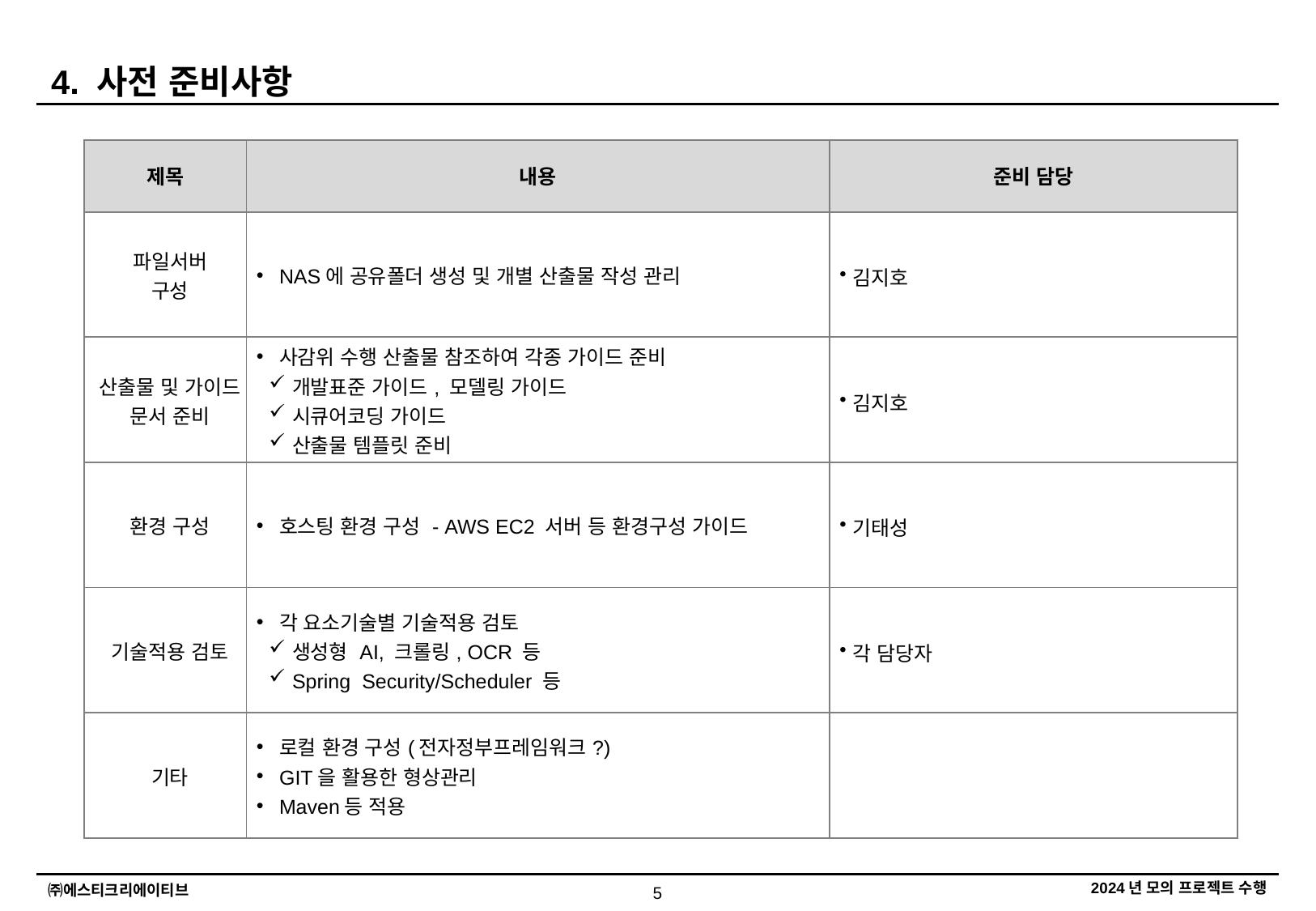

4. 사전 준비사항
| 제목 | 내용 | 준비 담당 |
| --- | --- | --- |
| 파일서버 구성 | NAS에 공유폴더 생성 및 개별 산출물 작성 관리 | 김지호 |
| 산출물 및 가이드 문서 준비 | 사감위 수행 산출물 참조하여 각종 가이드 준비 개발표준 가이드, 모델링 가이드 시큐어코딩 가이드 산출물 템플릿 준비 | 김지호 |
| 환경 구성 | 호스팅 환경 구성 - AWS EC2 서버 등 환경구성 가이드 | 기태성 |
| 기술적용 검토 | 각 요소기술별 기술적용 검토 생성형 AI, 크롤링, OCR 등 Spring Security/Scheduler 등 | 각 담당자 |
| 기타 | 로컬 환경 구성(전자정부프레임워크?) GIT을 활용한 형상관리 Maven등 적용 |  |